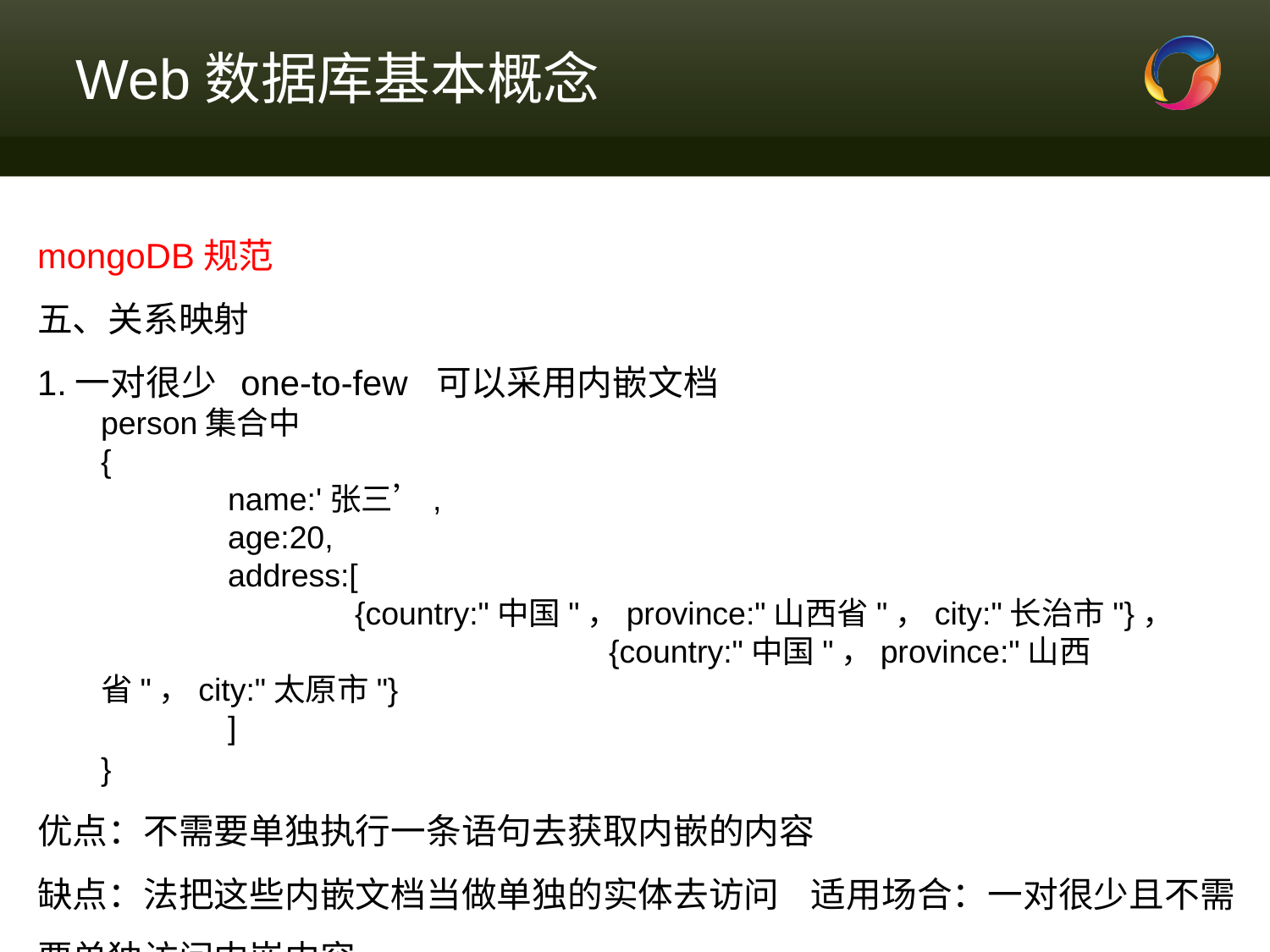

# Web数据库基本概念

mongoDB规范
五、关系映射
1.一对很少  one-to-few  可以采用内嵌文档
person集合中
{
	name:'张三’,
	age:20,
	address:[
		{country:"中国"，province:"山西省"，city:"长治市"}，				{country:"中国"，province:"山西省"，city:"太原市"}
	]
}
优点：不需要单独执行一条语句去获取内嵌的内容
缺点：法把这些内嵌文档当做单独的实体去访问    适用场合：一对很少且不需要单独访问内嵌内容